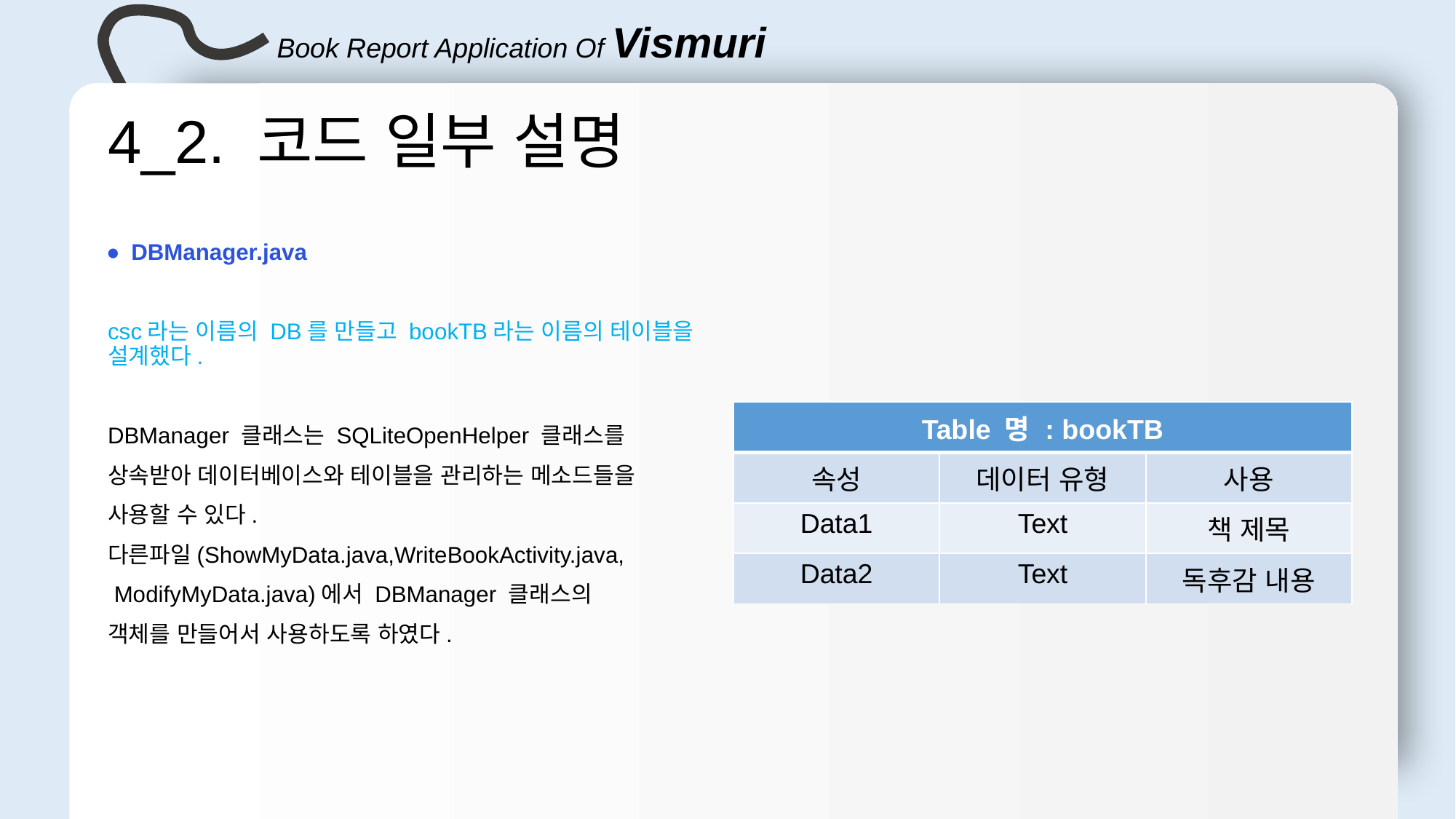

Book Report Application Of Vismuri
# 4_2. 코드 일부 설명

⦁  DBManager.java

csc라는 이름의 DB를 만들고 bookTB라는 이름의 테이블을 설계했다.

DBManager 클래스는 SQLiteOpenHelper 클래스를
상속받아 데이터베이스와 테이블을 관리하는 메소드들을
사용할 수 있다.
다른파일(ShowMyData.java,WriteBookActivity.java,
 ModifyMyData.java)에서 DBManager 클래스의
객체를 만들어서 사용하도록 하였다.

| Table 명 : bookTB |  |  |
| --- | --- | --- |
| 속성 | 데이터 유형 | 사용 |
| Data1 | Text | 책 제목 |
| Data2 | Text | 독후감 내용 |